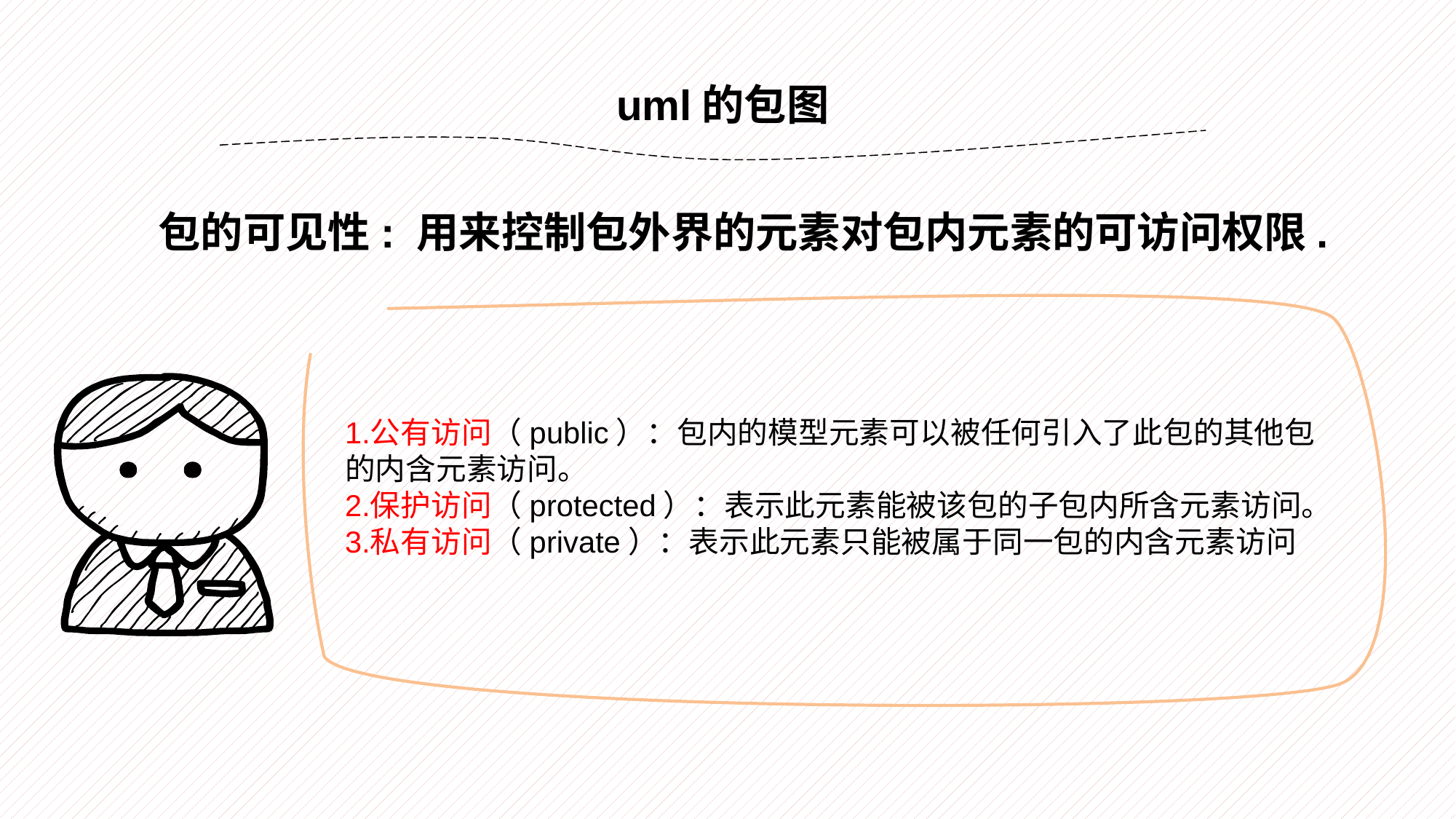

uml的包图

包的可见性: 用来控制包外界的元素对包内元素的可访问权限.

公有访问（public）：包内的模型元素可以被任何引入了此包的其他包的内含元素访问。
保护访问（protected）：表示此元素能被该包的子包内所含元素访问。
私有访问（private）：表示此元素只能被属于同一包的内含元素访问